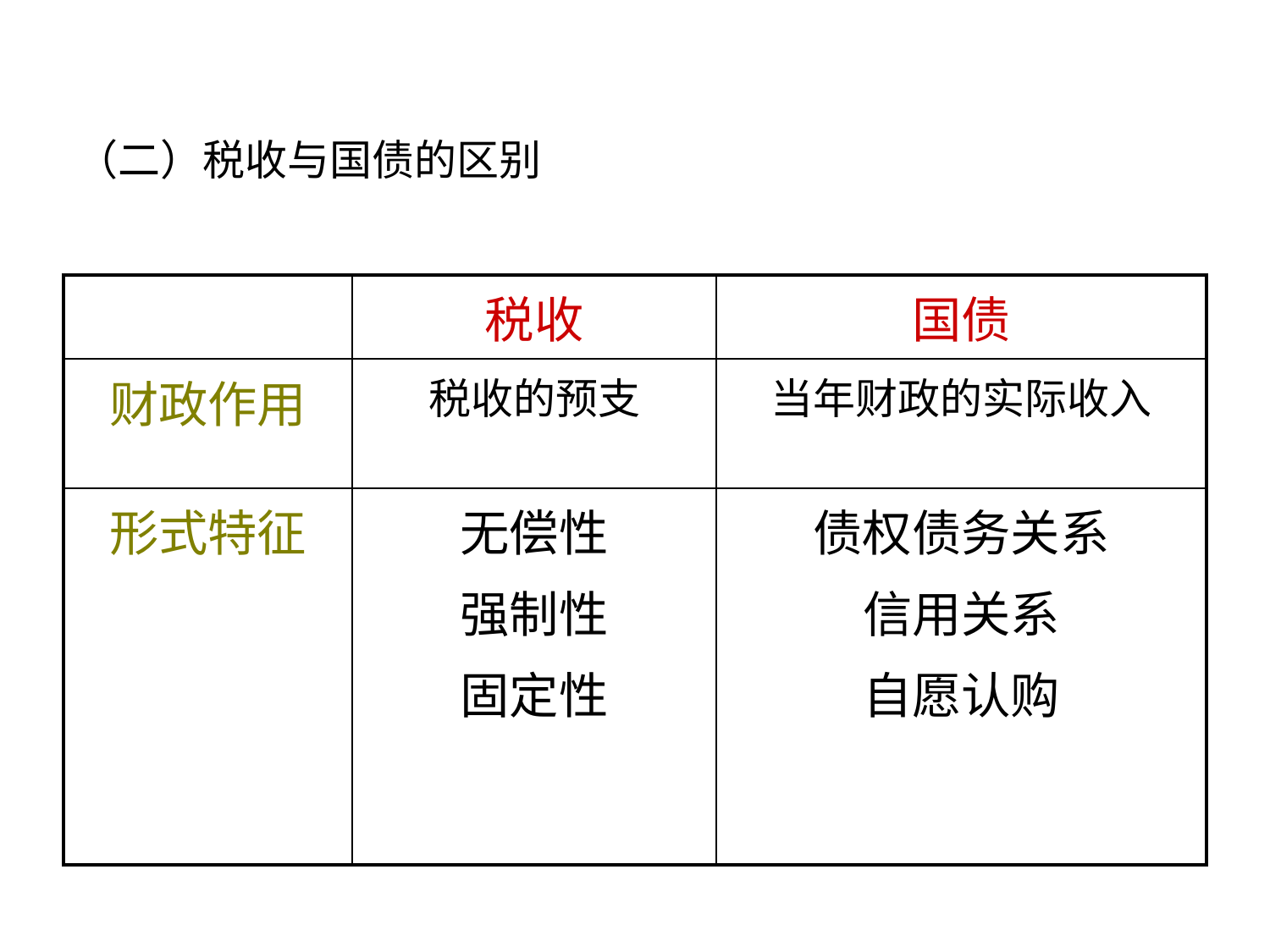

# （二）税收与国债的区别
|  | 税收 | 国债 |
| --- | --- | --- |
| 财政作用 | 税收的预支 | 当年财政的实际收入 |
| 形式特征 | 无偿性 强制性 固定性 | 债权债务关系 信用关系 自愿认购 |